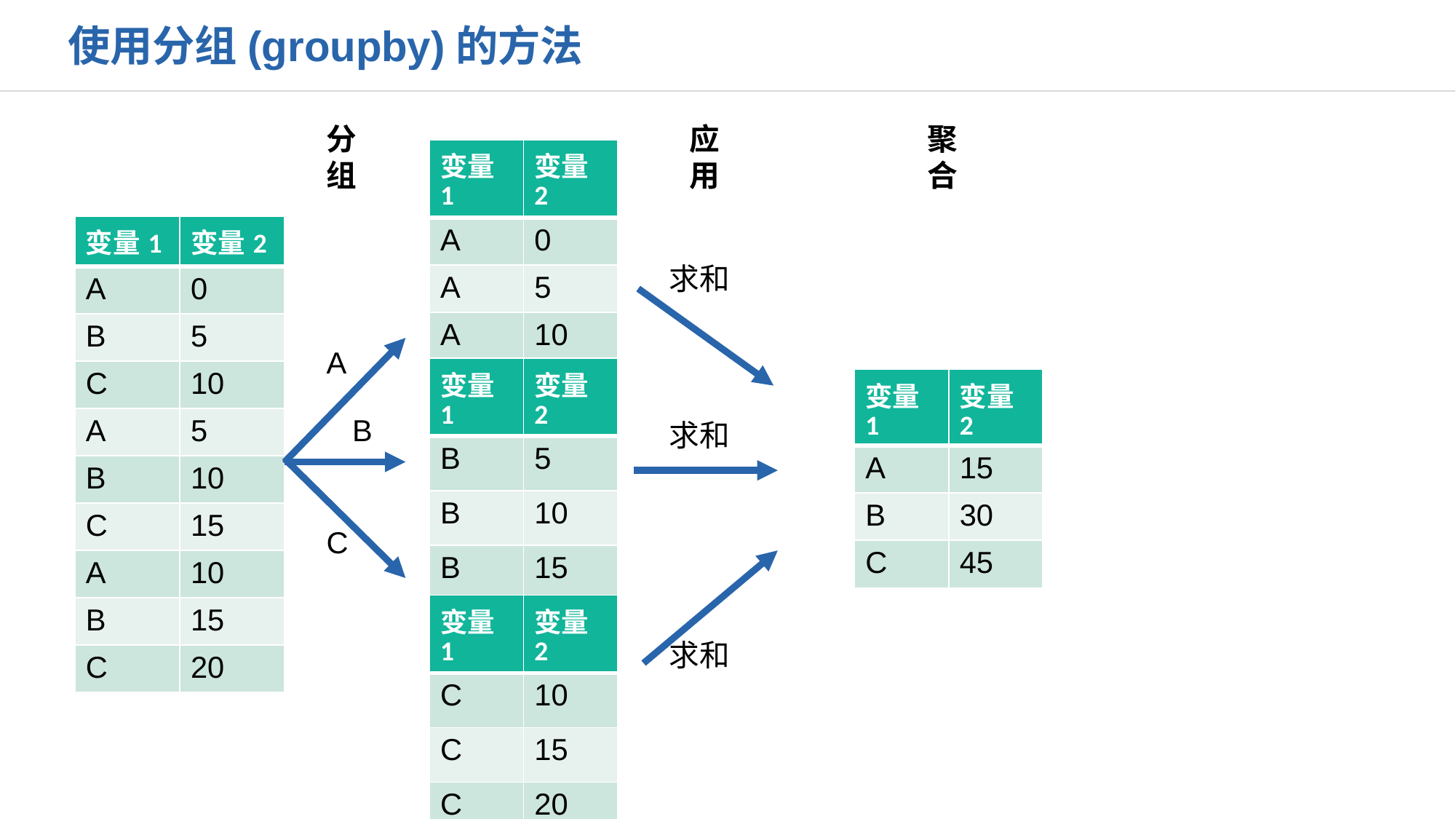

使用分组(groupby)的方法
分组
应用
聚合
| 变量1 | 变量2 |
| --- | --- |
| A | 0 |
| A | 5 |
| A | 10 |
| 变量1 | 变量2 |
| --- | --- |
| A | 0 |
| B | 5 |
| C | 10 |
| A | 5 |
| B | 10 |
| C | 15 |
| A | 10 |
| B | 15 |
| C | 20 |
求和
求和
求和
A
| 变量1 | 变量2 |
| --- | --- |
| B | 5 |
| B | 10 |
| B | 15 |
| 变量1 | 变量2 |
| --- | --- |
| A | 15 |
| B | 30 |
| C | 45 |
B
C
| 变量1 | 变量2 |
| --- | --- |
| C | 10 |
| C | 15 |
| C | 20 |